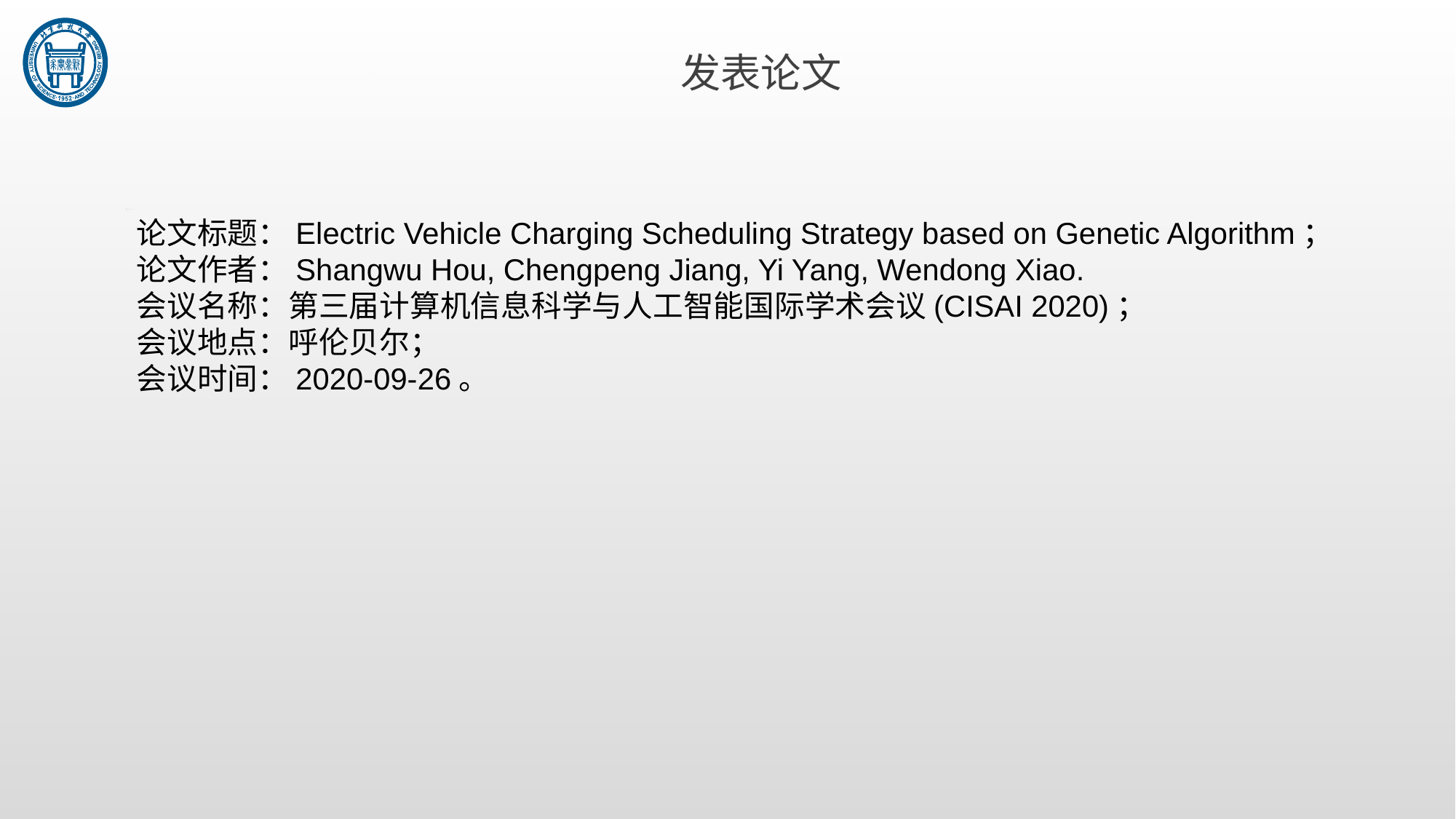

发表论文
论文标题：Electric Vehicle Charging Scheduling Strategy based on Genetic Algorithm；
论文作者：Shangwu Hou, Chengpeng Jiang, Yi Yang, Wendong Xiao.
会议名称：第三届计算机信息科学与人工智能国际学术会议(CISAI 2020)；
会议地点：呼伦贝尔；
会议时间：2020-09-26。
延迟符号